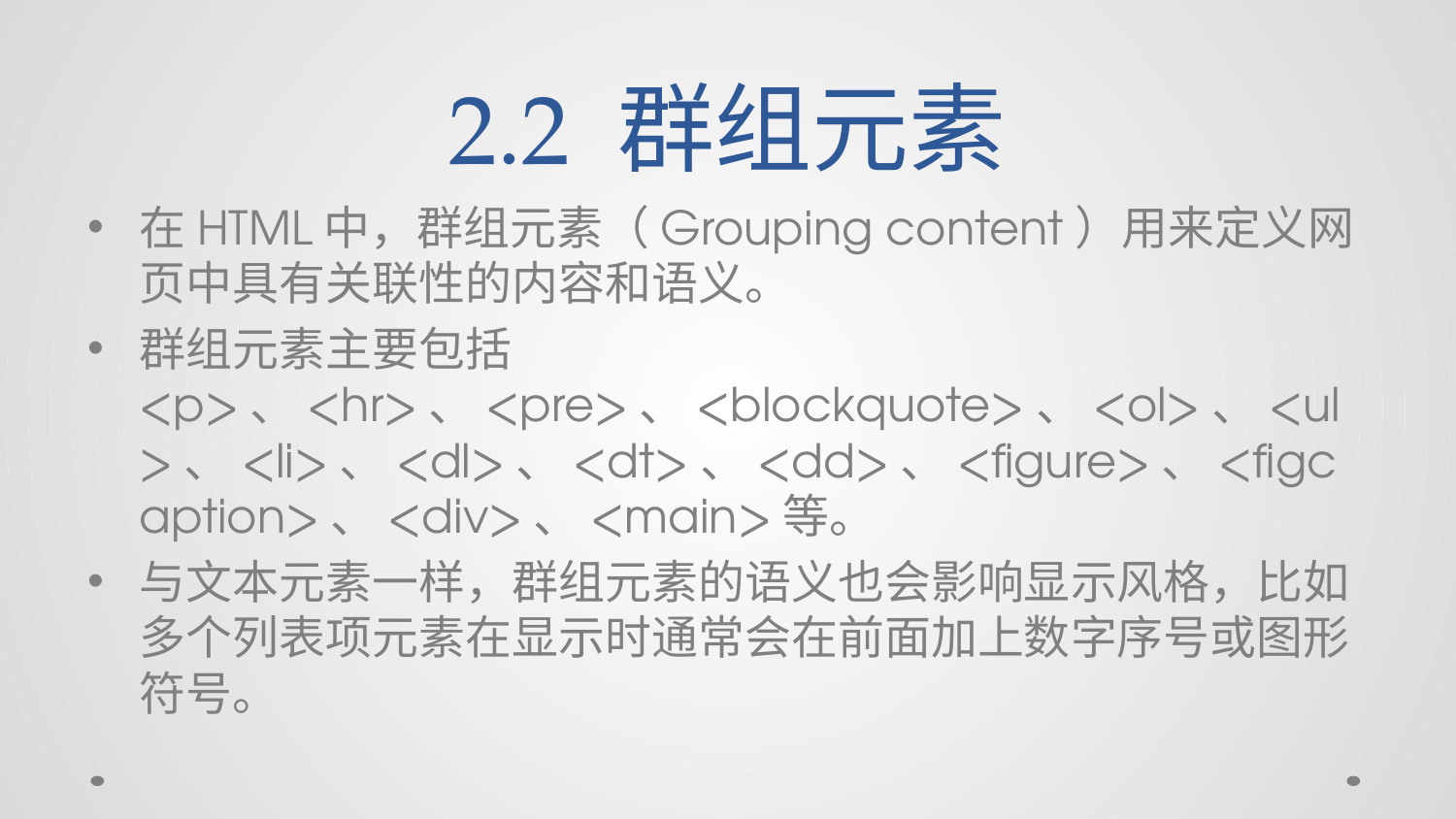

# 2.2 群组元素
在HTML中，群组元素（Grouping content）用来定义网页中具有关联性的内容和语义。
群组元素主要包括<p>、<hr>、<pre>、<blockquote>、<ol>、<ul>、<li>、<dl>、<dt>、<dd>、<figure>、<figcaption>、<div>、<main>等。
与文本元素一样，群组元素的语义也会影响显示风格，比如多个列表项元素在显示时通常会在前面加上数字序号或图形符号。